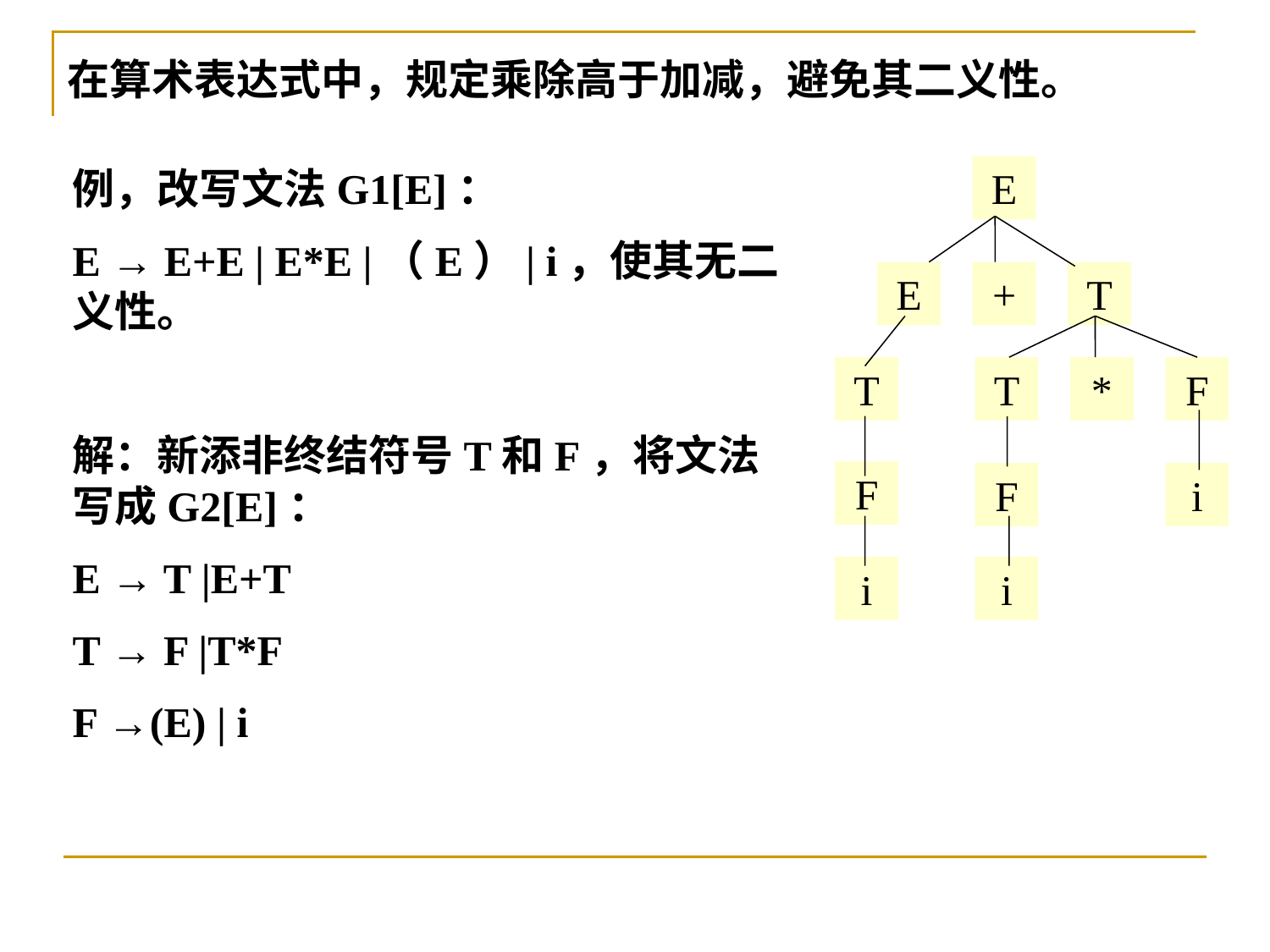

在算术表达式中，规定乘除高于加减，避免其二义性。
例，改写文法G1[E]：
E → E+E | E*E |（E）| i，使其无二义性。

解：新添非终结符号T和F，将文法写成G2[E]：
E → T |E+T
T → F |T*F
F →(E) | i
E
E
+
T
T
T
*
F
F
F
i
i
i

112